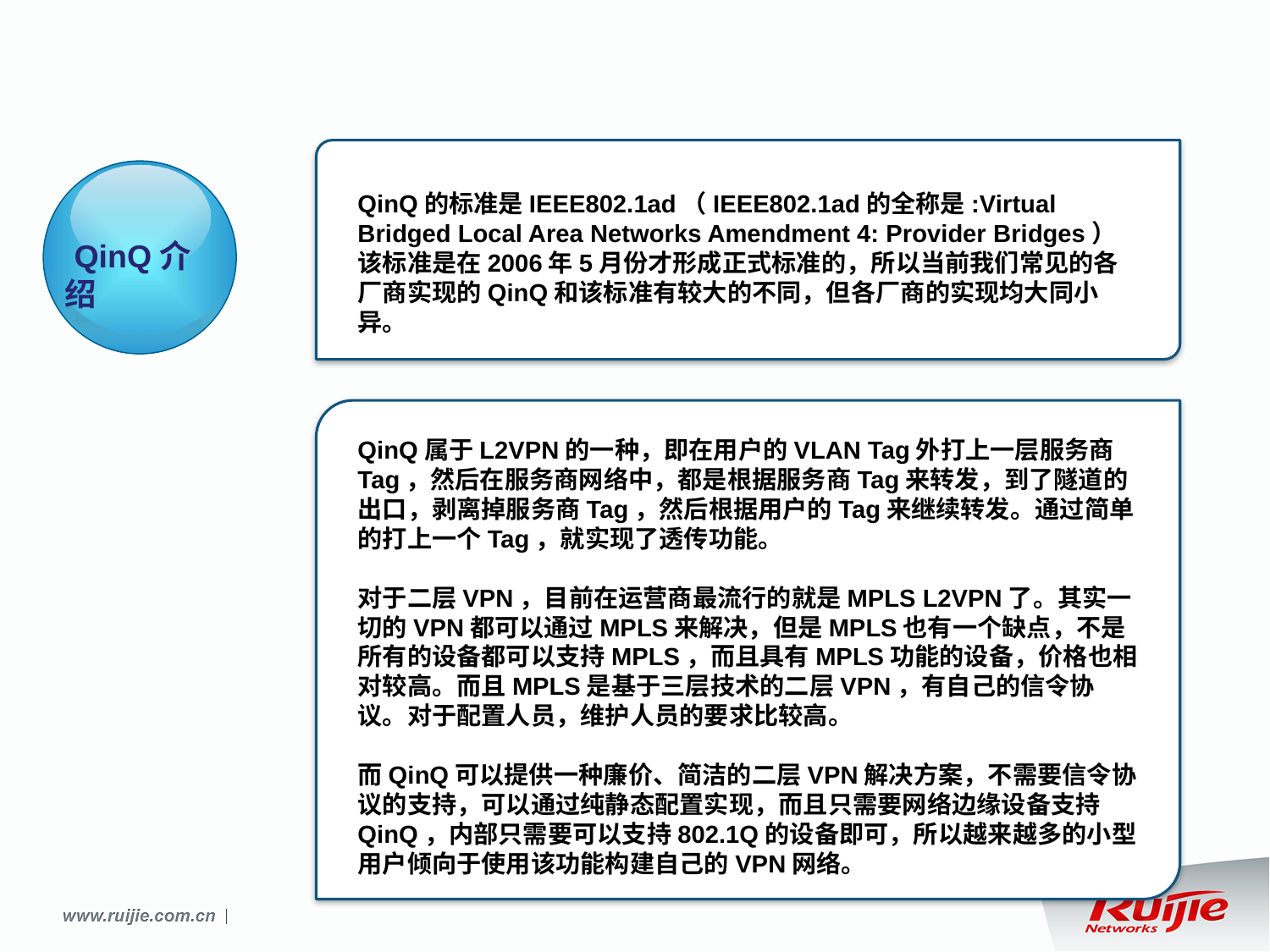

QinQ的标准是IEEE802.1ad（IEEE802.1ad的全称是:Virtual Bridged Local Area Networks Amendment 4: Provider Bridges）该标准是在2006年5月份才形成正式标准的，所以当前我们常见的各厂商实现的QinQ和该标准有较大的不同，但各厂商的实现均大同小异。

 QinQ介绍

QinQ属于L2VPN的一种，即在用户的VLAN Tag外打上一层服务商Tag，然后在服务商网络中，都是根据服务商Tag来转发，到了隧道的出口，剥离掉服务商Tag，然后根据用户的Tag来继续转发。通过简单的打上一个Tag，就实现了透传功能。

对于二层VPN，目前在运营商最流行的就是MPLS L2VPN了。其实一切的VPN都可以通过MPLS来解决，但是MPLS也有一个缺点，不是所有的设备都可以支持MPLS，而且具有MPLS功能的设备，价格也相对较高。而且MPLS是基于三层技术的二层VPN，有自己的信令协议。对于配置人员，维护人员的要求比较高。

而QinQ可以提供一种廉价、简洁的二层VPN解决方案，不需要信令协议的支持，可以通过纯静态配置实现，而且只需要网络边缘设备支持QinQ，内部只需要可以支持802.1Q的设备即可，所以越来越多的小型用户倾向于使用该功能构建自己的VPN网络。